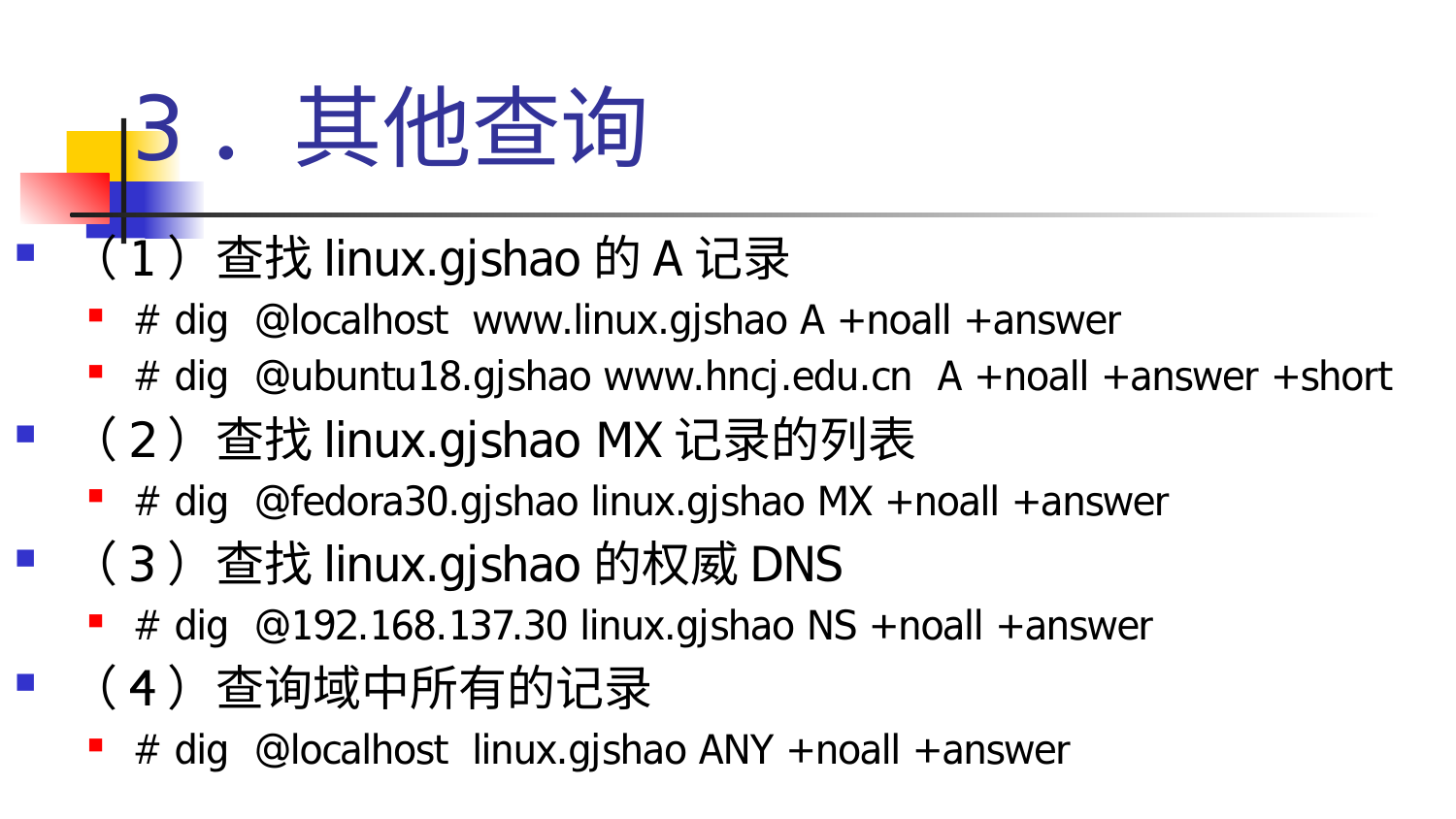

# 3．其他查询
（1）查找linux.gjshao的A记录
# dig  @localhost  www.linux.gjshao A +noall +answer
# dig  @ubuntu18.gjshao www.hncj.edu.cn  A +noall +answer +short
（2）查找linux.gjshao MX记录的列表
# dig  @fedora30.gjshao linux.gjshao MX +noall +answer
（3）查找linux.gjshao的权威DNS
# dig  @192.168.137.30 linux.gjshao NS +noall +answer
（4）查询域中所有的记录
# dig  @localhost  linux.gjshao ANY +noall +answer